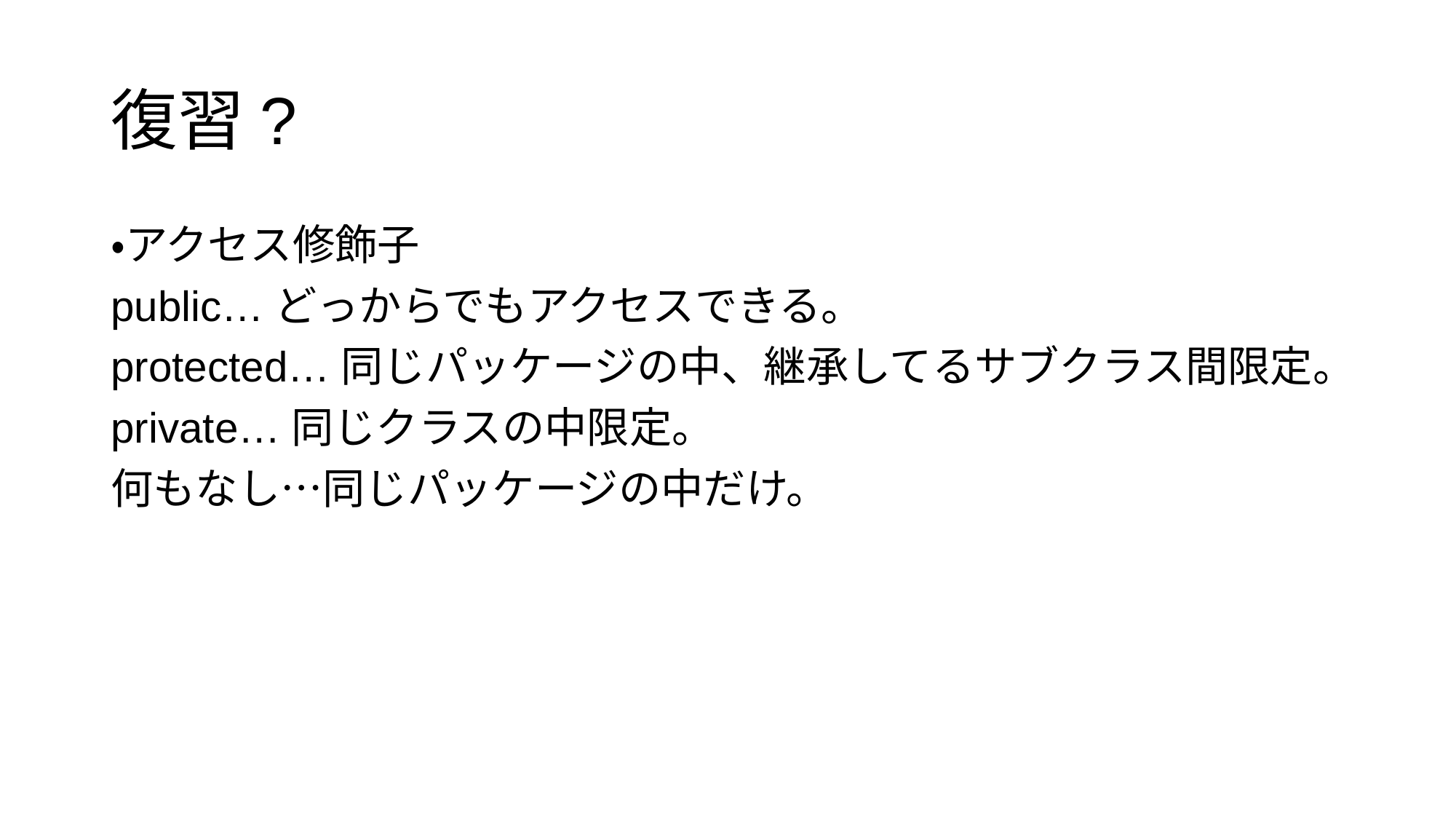

# 復習?
・アクセス修飾子
public…どっからでもアクセスできる。
protected…同じパッケージの中、継承してるサブクラス間限定。
private…同じクラスの中限定。
何もなし…同じパッケージの中だけ。